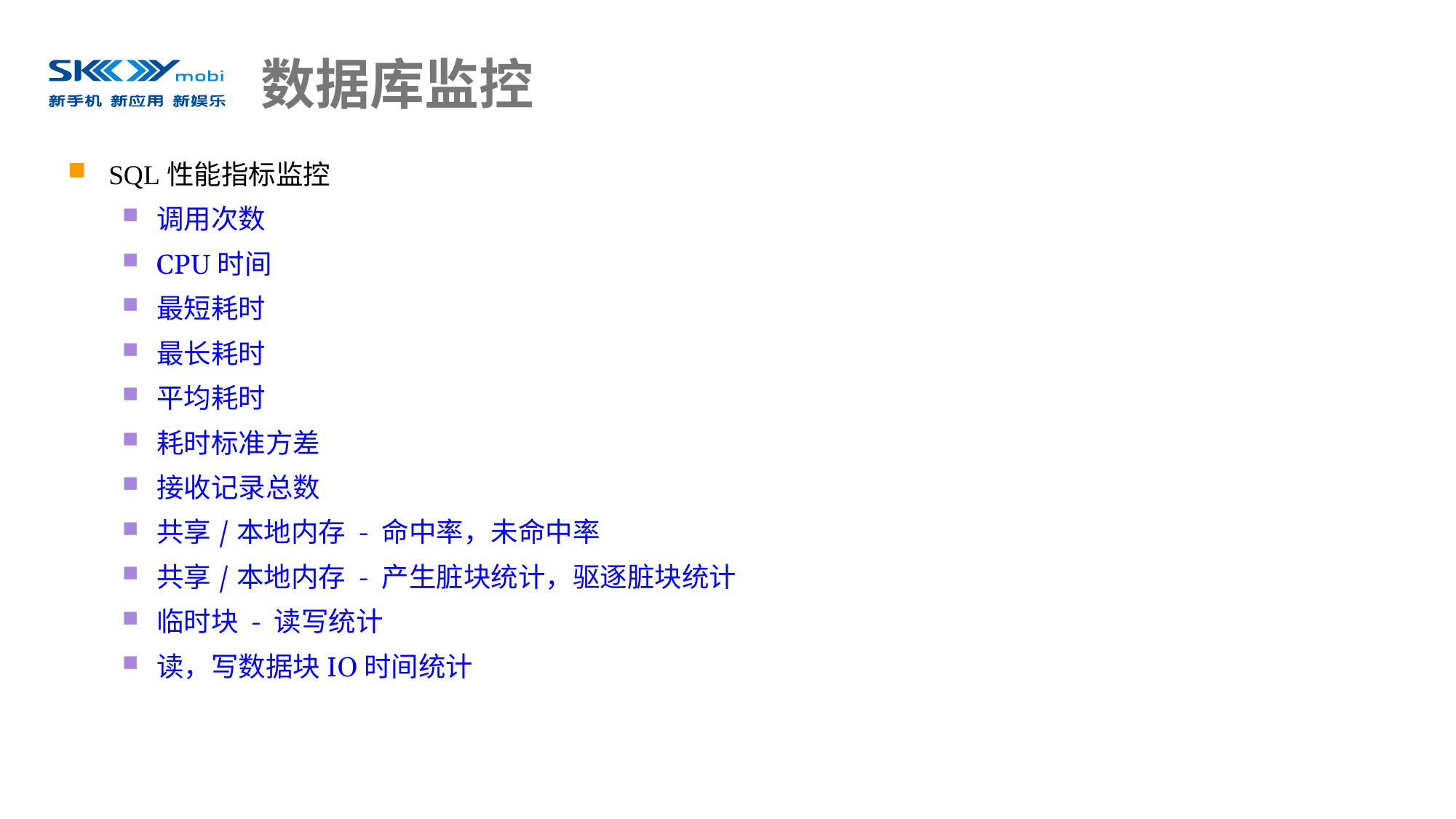

# 数据库监控
SQL性能指标监控
调用次数
CPU时间
最短耗时
最长耗时
平均耗时
耗时标准方差
接收记录总数
共享/本地内存 - 命中率，未命中率
共享/本地内存 - 产生脏块统计，驱逐脏块统计
临时块 - 读写统计
读，写数据块IO时间统计